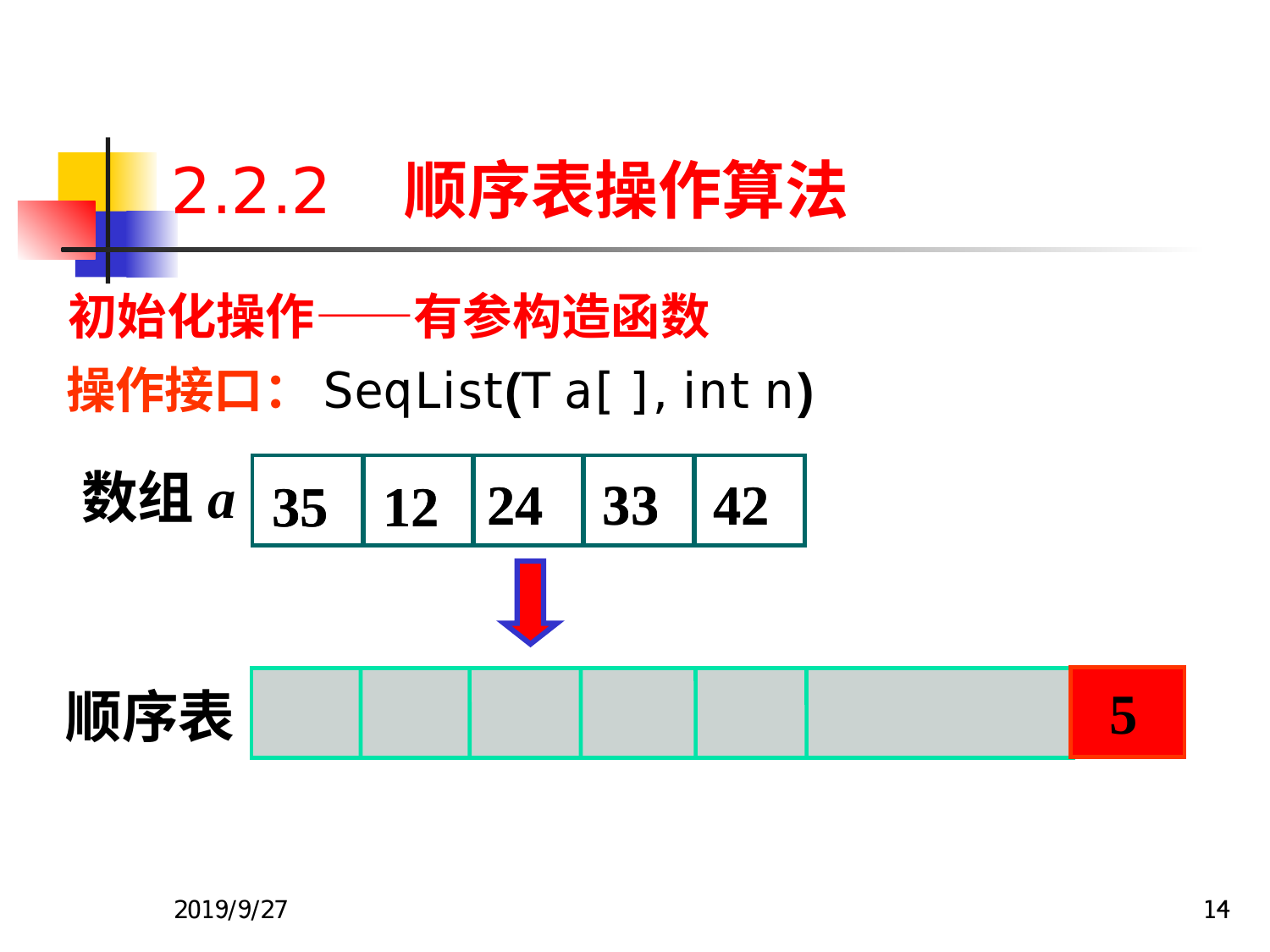

2.2.2   顺序表操作算法
# 初始化操作——有参构造函数
操作接口：SeqList(T a[ ], int n)
数组a

33
24
42
35
12
33
24
42
35
12

顺序表
5
2019/9/27
14